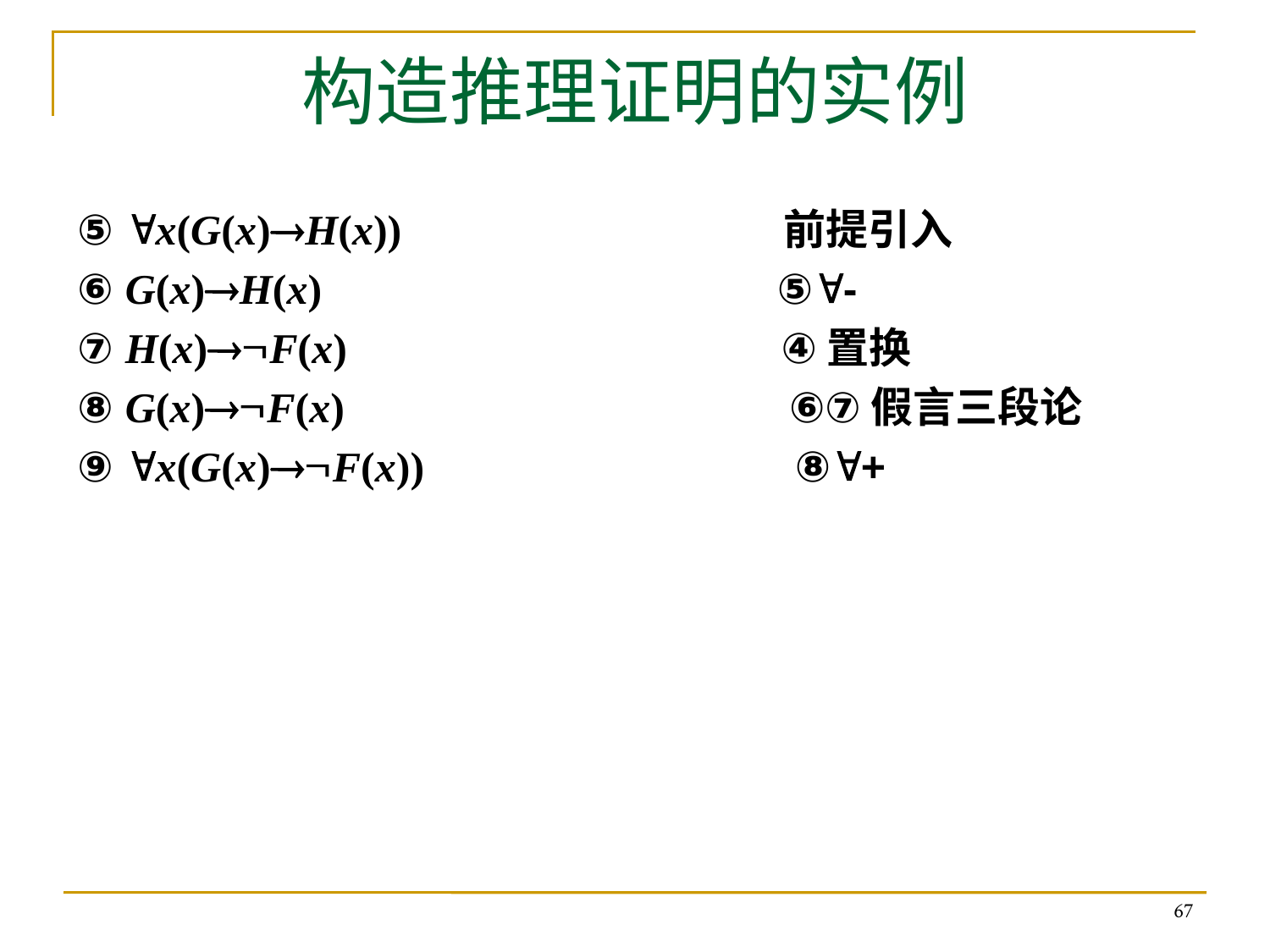

# 构造推理证明的实例
⑤ ∀x(G(x)→H(x))                                   前提引入
⑥ G(x)→H(x)                                           ⑤∀-
⑦ H(x)→¬F(x)                                         ④置换
⑧ G(x)→¬F(x)                                          ⑥⑦假言三段论
⑨ ∀x(G(x)→¬F(x))                                   ⑧∀+
67